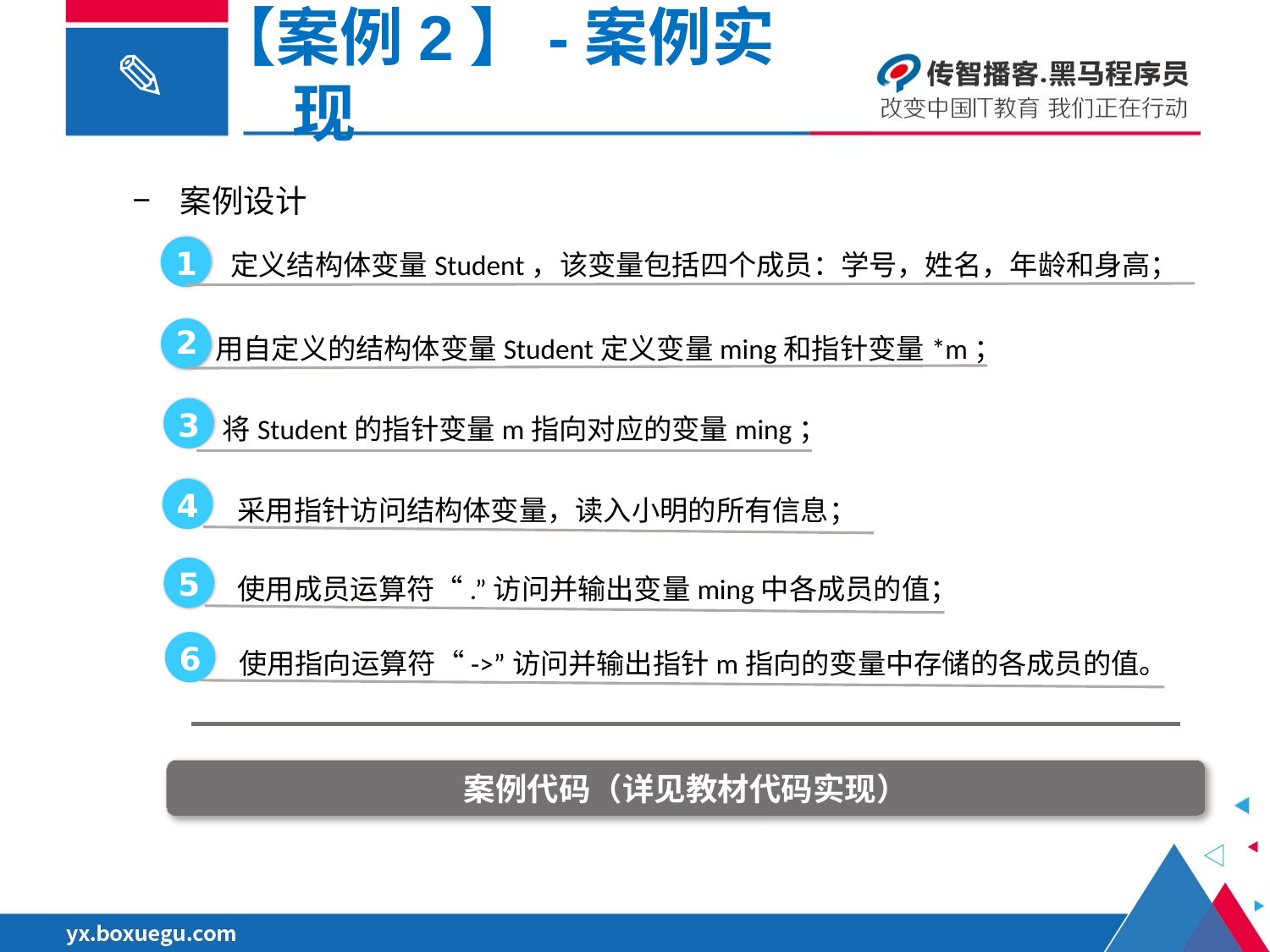

【案例2】-案例实现
案例设计
定义结构体变量Student，该变量包括四个成员：学号，姓名，年龄和身高；

1
用自定义的结构体变量Student定义变量ming和指针变量*m；
2

将Student的指针变量m指向对应的变量ming；

3
采用指针访问结构体变量，读入小明的所有信息；

4
使用成员运算符“.”访问并输出变量ming中各成员的值；

5
使用指向运算符“->”访问并输出指针m指向的变量中存储的各成员的值。

6
案例代码（详见教材代码实现）